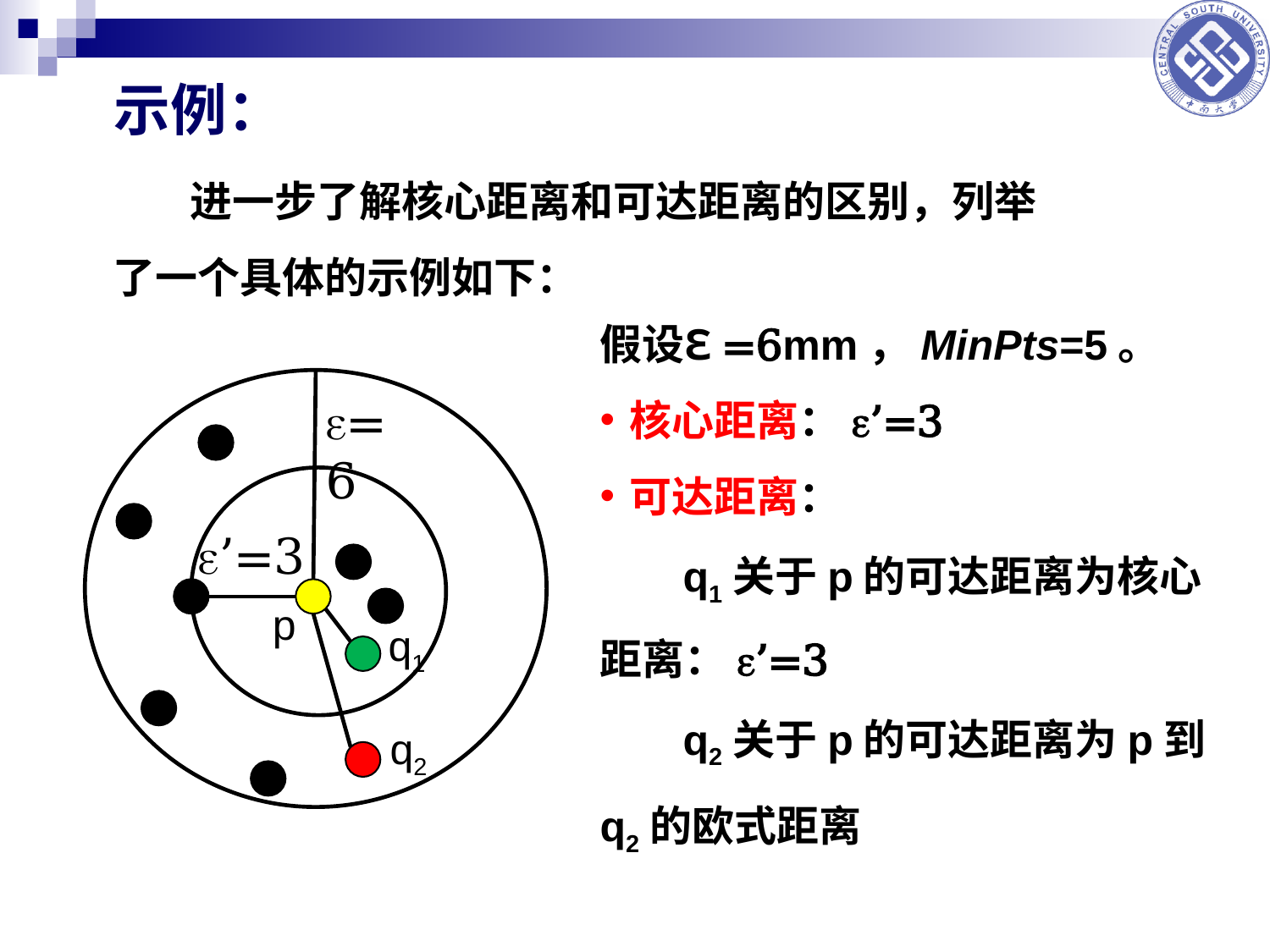

示例：
       进一步了解核心距离和可达距离的区别，列举了一个具体的示例如下：
假设ℇ=6mm，MinPts=5。
核心距离：ɛ’=3
可达距离：
       q1关于p的可达距离为核心距离：ɛ’=3
       q2关于p的可达距离为p到q2的欧式距离

ɛ=6
ɛ’=3
p
q1
q2